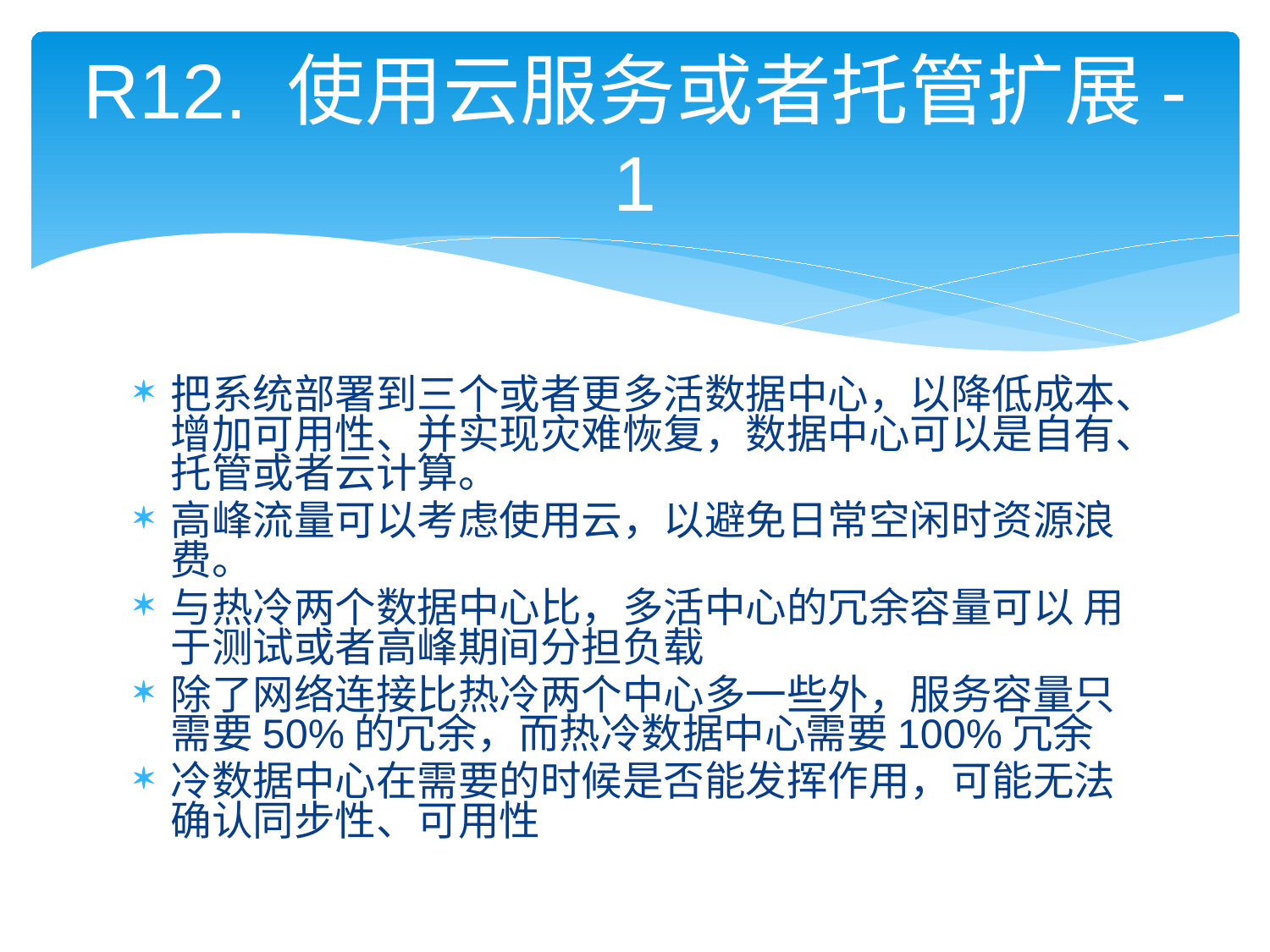

# R12. 使用云服务或者托管扩展-1
把系统部署到三个或者更多活数据中心，以降低成本、增加可用性、并实现灾难恢复，数据中心可以是自有、托管或者云计算。
高峰流量可以考虑使用云，以避免日常空闲时资源浪费。
与热冷两个数据中心比，多活中心的冗余容量可以 用于测试或者高峰期间分担负载
除了网络连接比热冷两个中心多一些外，服务容量只需要50%的冗余，而热冷数据中心需要100%冗余
冷数据中心在需要的时候是否能发挥作用，可能无法确认同步性、可用性